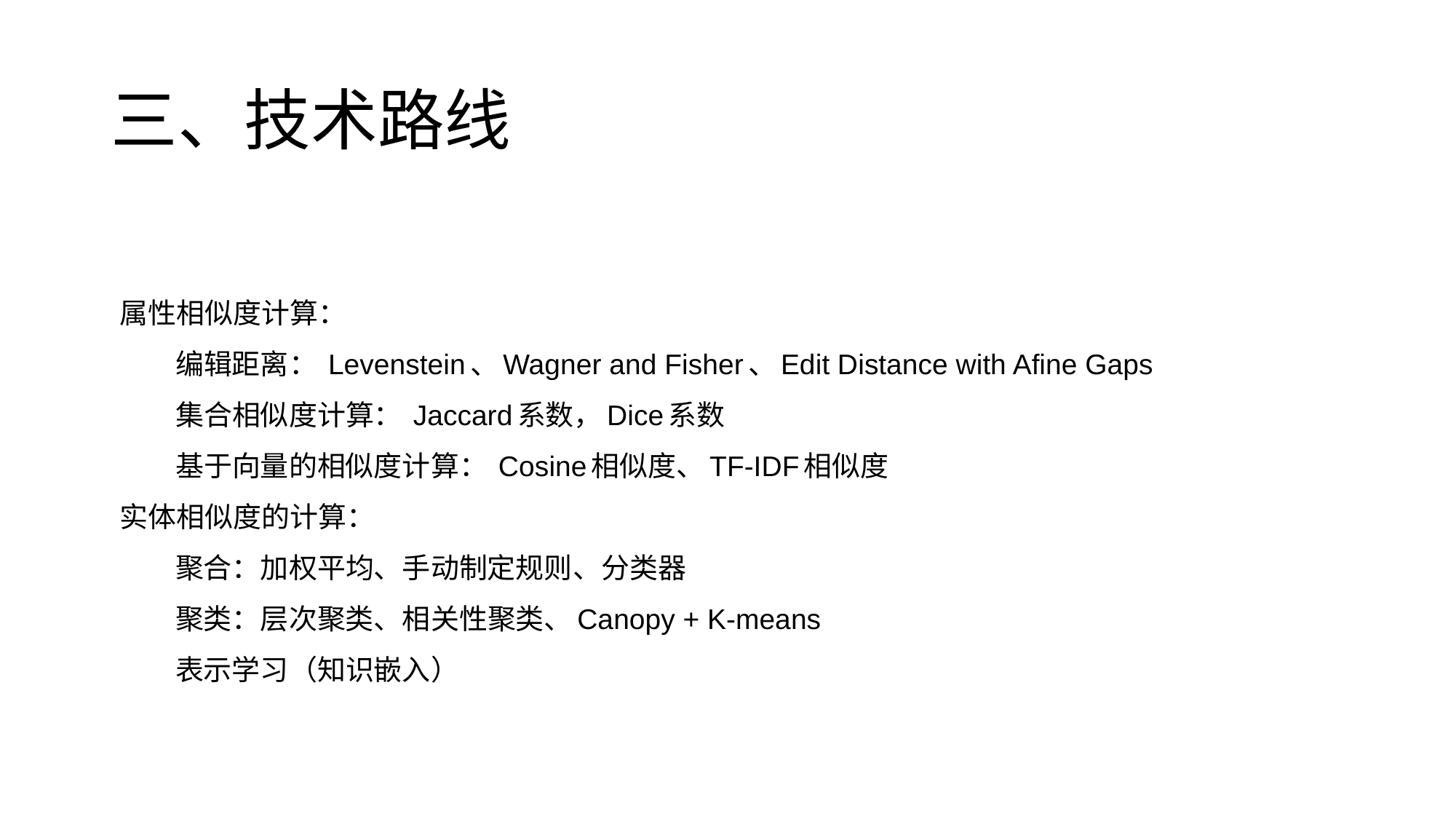

# 三、技术路线
属性相似度计算：
        编辑距离： Levenstein、Wagner and Fisher、Edit Distance with Afine Gaps
        集合相似度计算： Jaccard系数，Dice系数
        基于向量的相似度计算： Cosine相似度、TF-IDF相似度
实体相似度的计算：
        聚合：加权平均、手动制定规则、分类器
        聚类：层次聚类、相关性聚类、Canopy + K-means
        表示学习（知识嵌入）